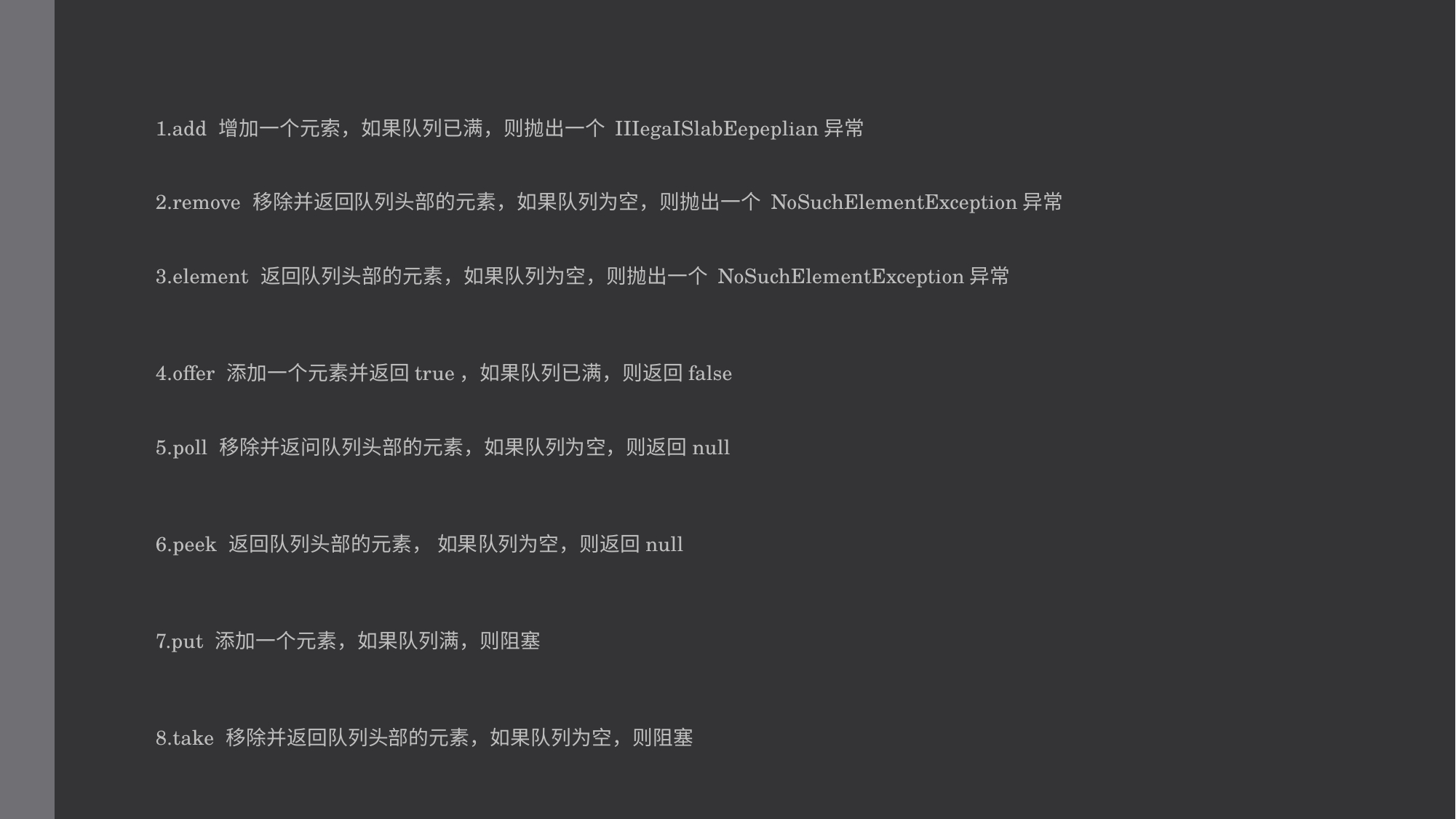

1.add 增加一个元索，如果队列已满，则抛出一个 IIIegaISlabEepeplian异常
2.remove 移除并返回队列头部的元素，如果队列为空，则抛出一个 NoSuchElementException异常
3.element 返回队列头部的元素，如果队列为空，则抛出一个 NoSuchElementException异常

4.offer 添加一个元素并返回true，如果队列已满，则返回false
5.poll 移除并返问队列头部的元素，如果队列为空，则返回null

6.peek 返回队列头部的元素， 如果队列为空，则返回null

7.put 添加一个元素，如果队列满，则阻塞

8.take 移除并返回队列头部的元素，如果队列为空，则阻塞